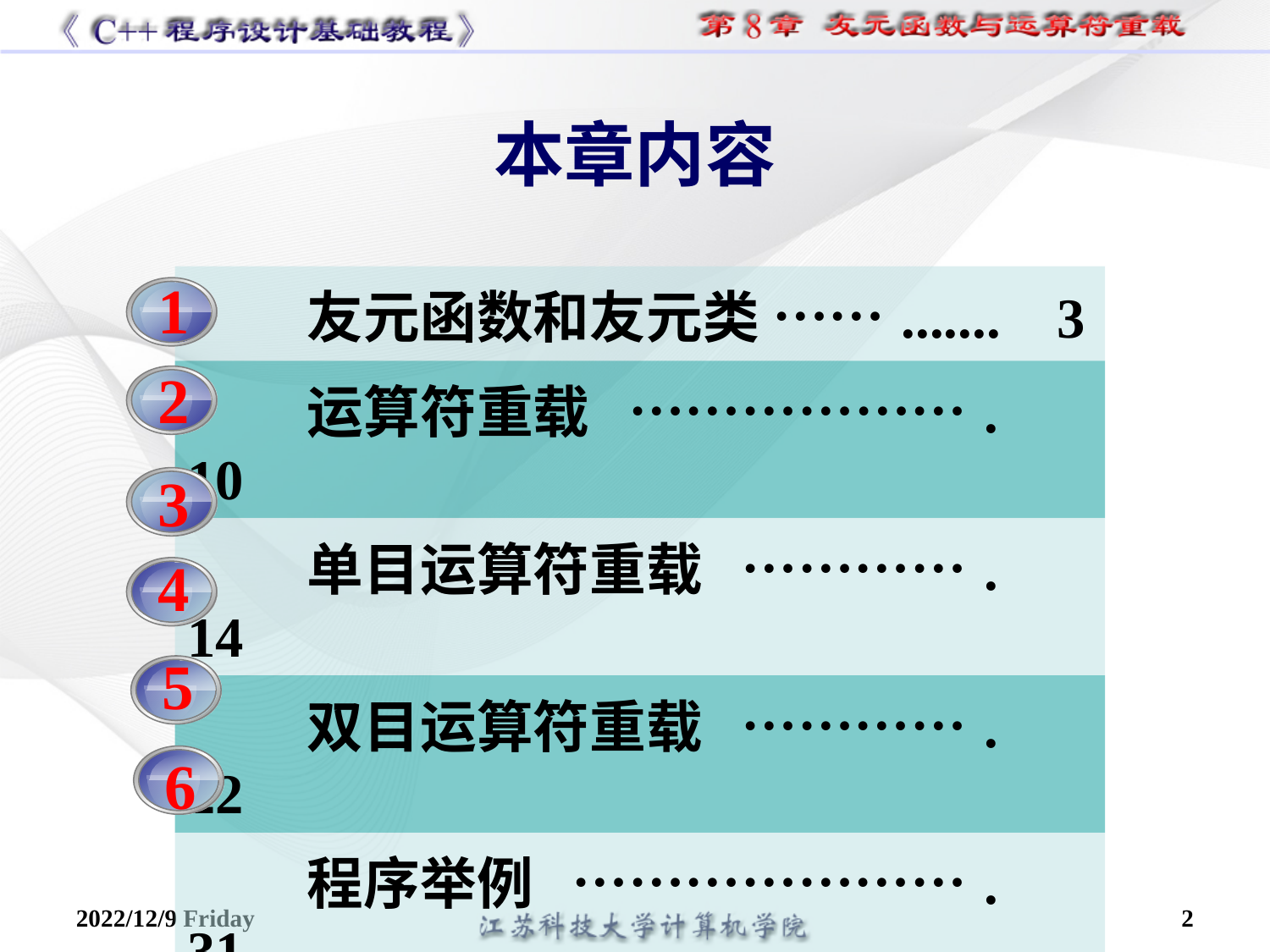

# 本章内容
| 友元函数和友元类 ……....... 3 |
| --- |
| 运算符重载 ………………. 10 |
| 单目运算符重载 …………. 14 |
| 双目运算符重载 …………. 22 |
| 程序举例 …………………. 31 |
| 习题 ………………………. 38 |

1

2

3

4

5

6